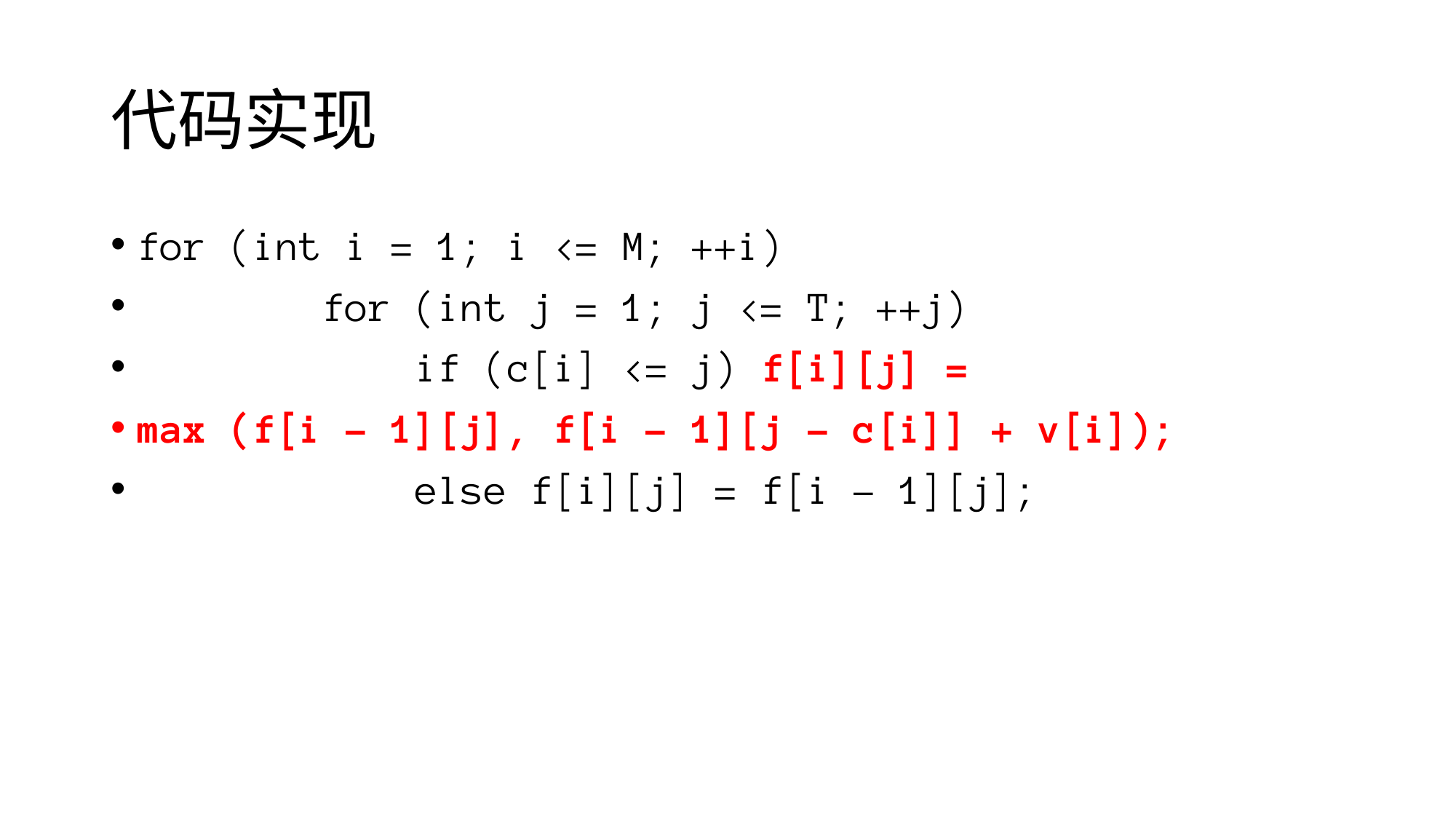

# 代码实现
for (int i = 1; i <= M; ++i)
        for (int j = 1; j <= T; ++j)
            if (c[i] <= j) f[i][j] =
max (f[i - 1][j], f[i - 1][j - c[i]] + v[i]);
            else f[i][j] = f[i - 1][j];